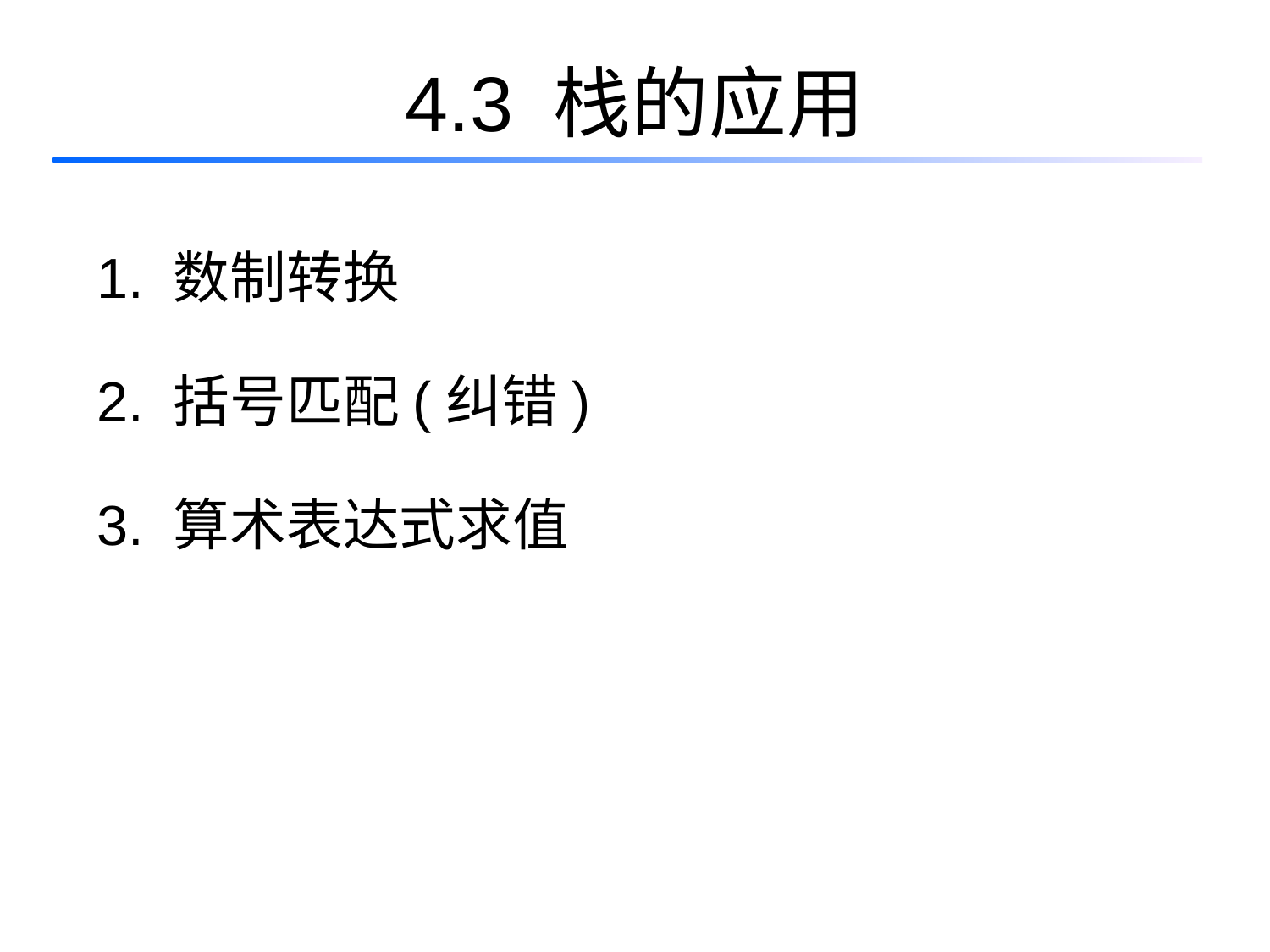

# 4.3 栈的应用

1. 数制转换
2. 括号匹配(纠错)
3. 算术表达式求值